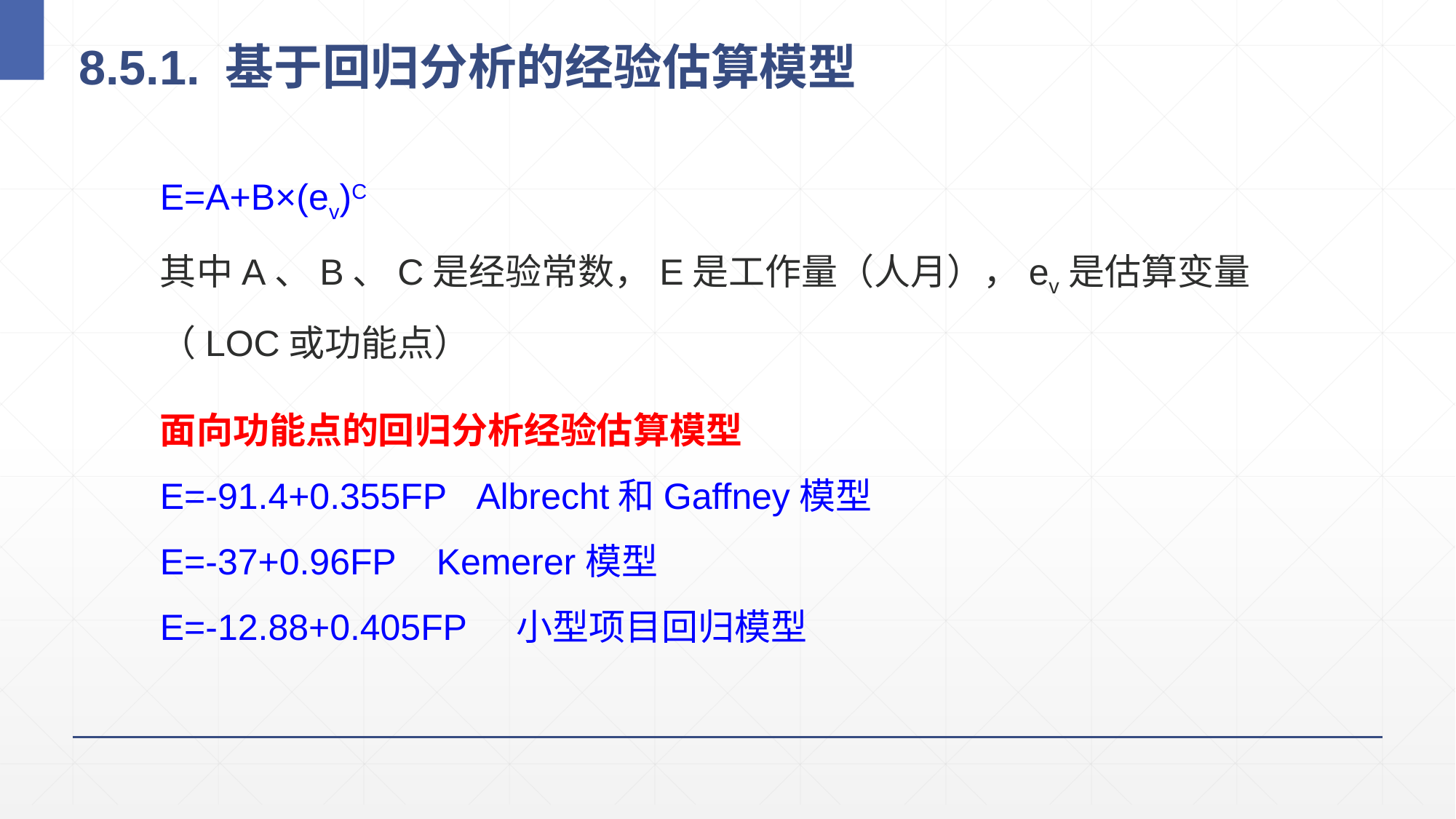

# 8.5.1. 基于回归分析的经验估算模型
E=A+B×(ev)C
其中A、B、C是经验常数，E是工作量（人月），ev是估算变量（LOC或功能点）
面向功能点的回归分析经验估算模型
E=-91.4+0.355FP     Albrecht和Gaffney模型
E=-37+0.96FP    Kemerer模型
E=-12.88+0.405FP    小型项目回归模型